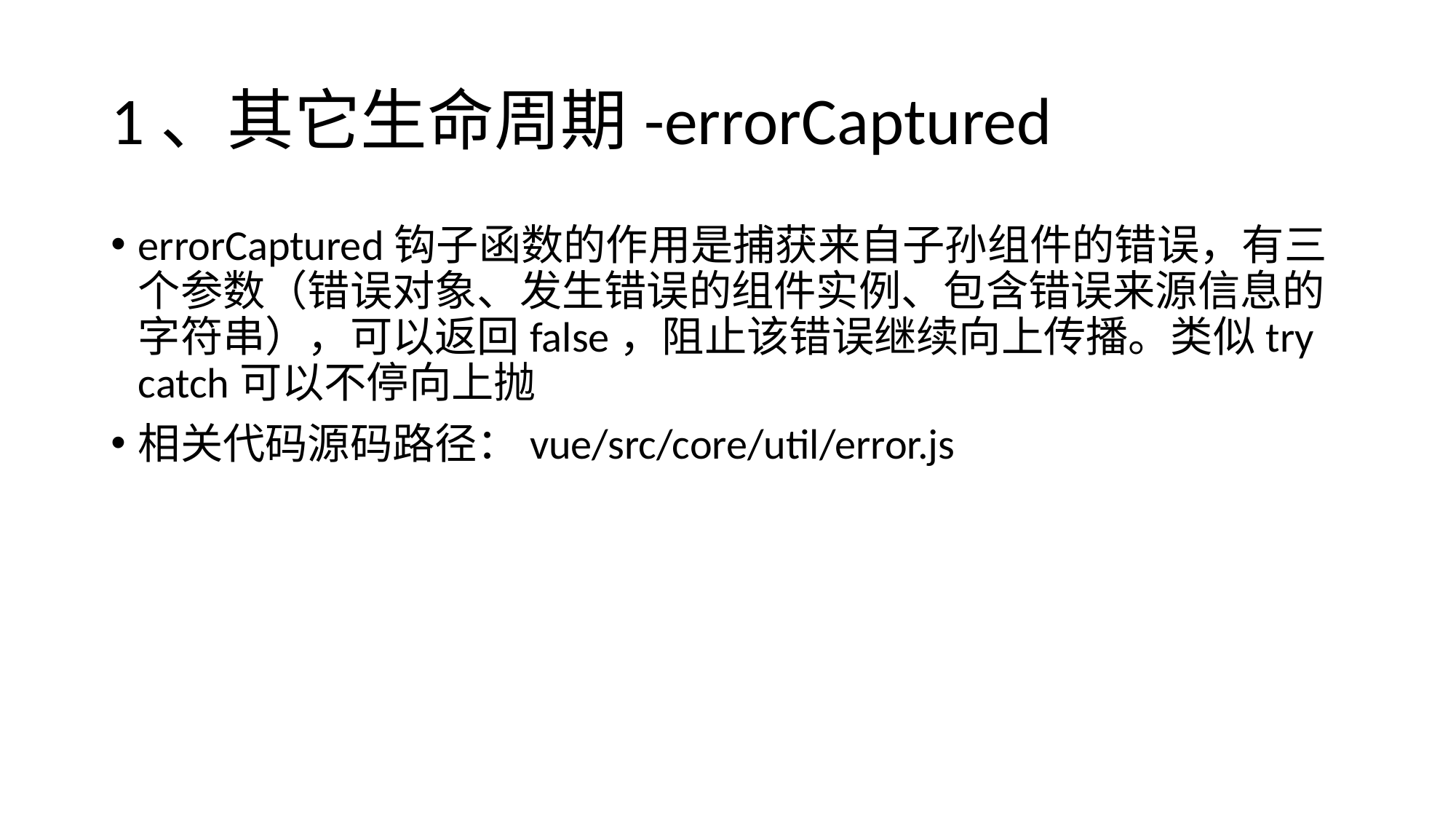

# 1、其它生命周期-errorCaptured
errorCaptured钩子函数的作用是捕获来自子孙组件的错误，有三个参数（错误对象、发生错误的组件实例、包含错误来源信息的字符串），可以返回false，阻止该错误继续向上传播。类似try catch可以不停向上抛
相关代码源码路径：vue/src/core/util/error.js